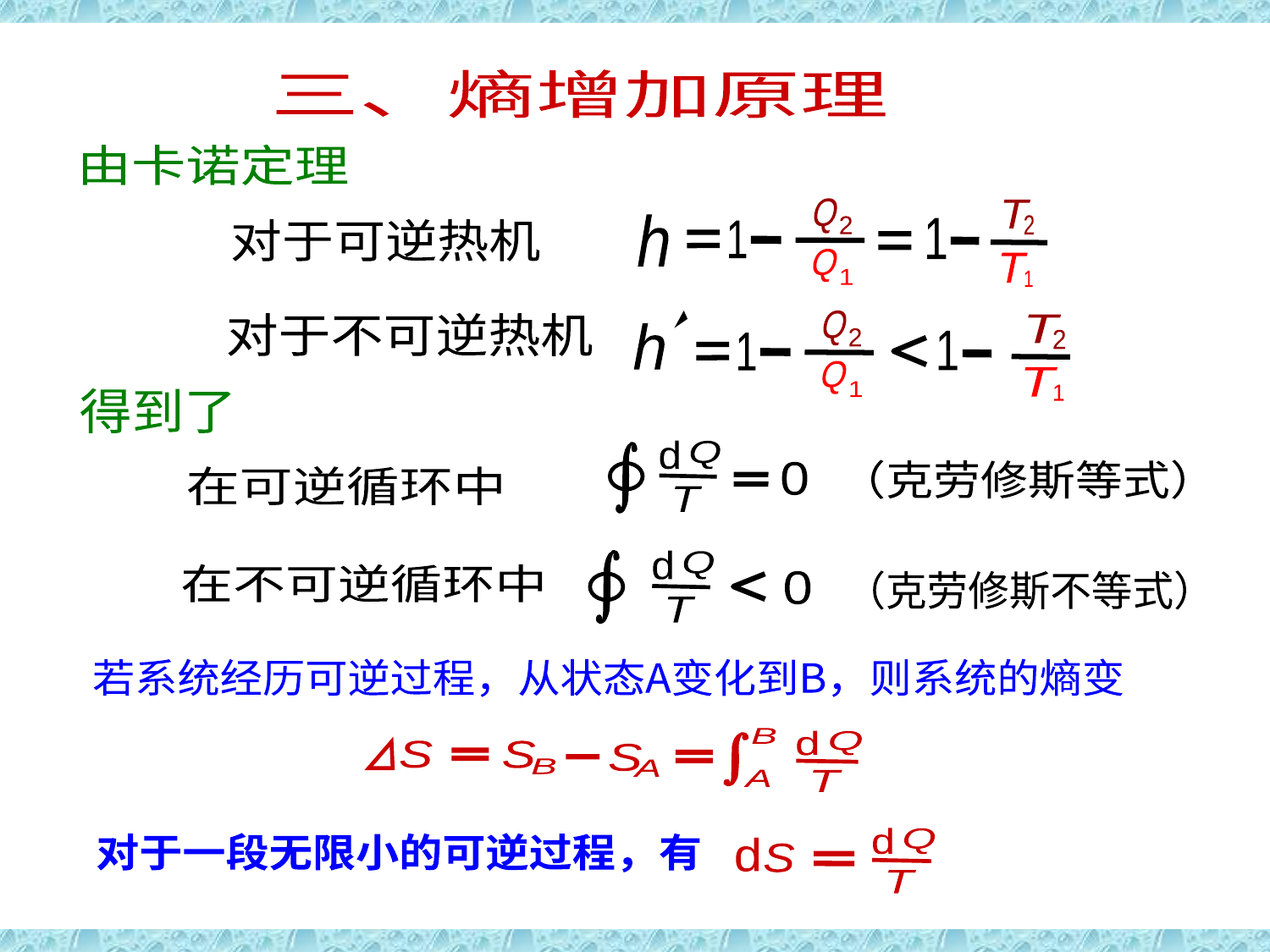

熵增加原理
三、熵增加原理
由卡诺定理
Q
2

Q
1
T
2
η
1
对于可逆热机
1

T
1
Q
2

Q
1
对于不可逆热机

T
2
η
1
1

T
1
得到了
d
Q

T

0

（克劳修斯等式）
在可逆循环中
d

Q
0

T
在不可逆循环中
（克劳修斯不等式）
若系统经历可逆过程，从状态A变化到B，则系统的熵变
B
d
Q

T

S
S

S

B
A
A
d
Q
d
S

T
对于一段无限小的可逆过程，有